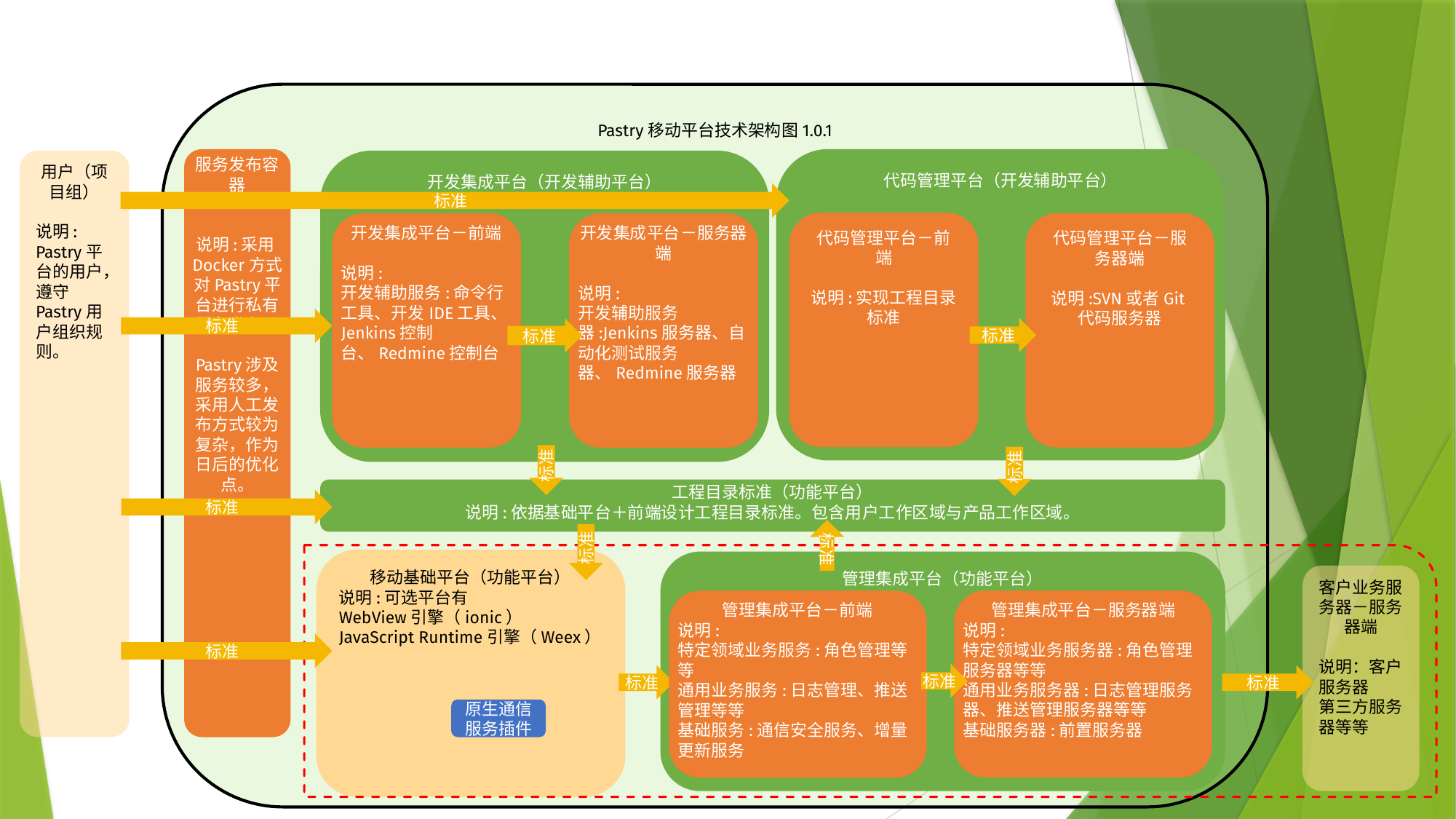

标准

Pastry移动平台技术架构图1.0.1
服务发布容器

说明:采用Docker方式对Pastry平台进行私有服务发布。

Pastry涉及服务较多，采用人工发布方式较为复杂，作为日后的优化点。
代码管理平台（开发辅助平台）
开发集成平台（开发辅助平台）
代码管理平台－前端

说明:实现工程目录标准
开发集成平台－前端

说明:
开发辅助服务:命令行工具、开发IDE工具、Jenkins控制台、Redmine控制台
开发集成平台－服务器端

说明:
开发辅助服务器:Jenkins服务器、自动化测试服务器、Redmine服务器
代码管理平台－服务器端

说明:SVN或者Git代码服务器
标准
标准
标准
标准
工程目录标准（功能平台）
说明:依据基础平台＋前端设计工程目录标准。包含用户工作区域与产品工作区域。

移动基础平台（功能平台）
说明:可选平台有
WebView引擎（ionic）
JavaScript Runtime引擎（Weex）

管理集成平台（功能平台）
客户业务服务器－服务器端

说明：客户服务器
第三方服务器等等
管理集成平台－服务器端
说明:
特定领域业务服务器:角色管理服务器等等
通用业务服务器:日志管理服务器、推送管理服务器等等
基础服务器:前置服务器
管理集成平台－前端
说明:
特定领域业务服务:角色管理等等
通用业务服务:日志管理、推送管理等等
基础服务:通信安全服务、增量更新服务
标准
标准
标准
原生通信服务插件

用户（项目组）

说明:
Pastry平台的用户，遵守Pastry用户组织规则。
标准
标准
标准
标准
标准